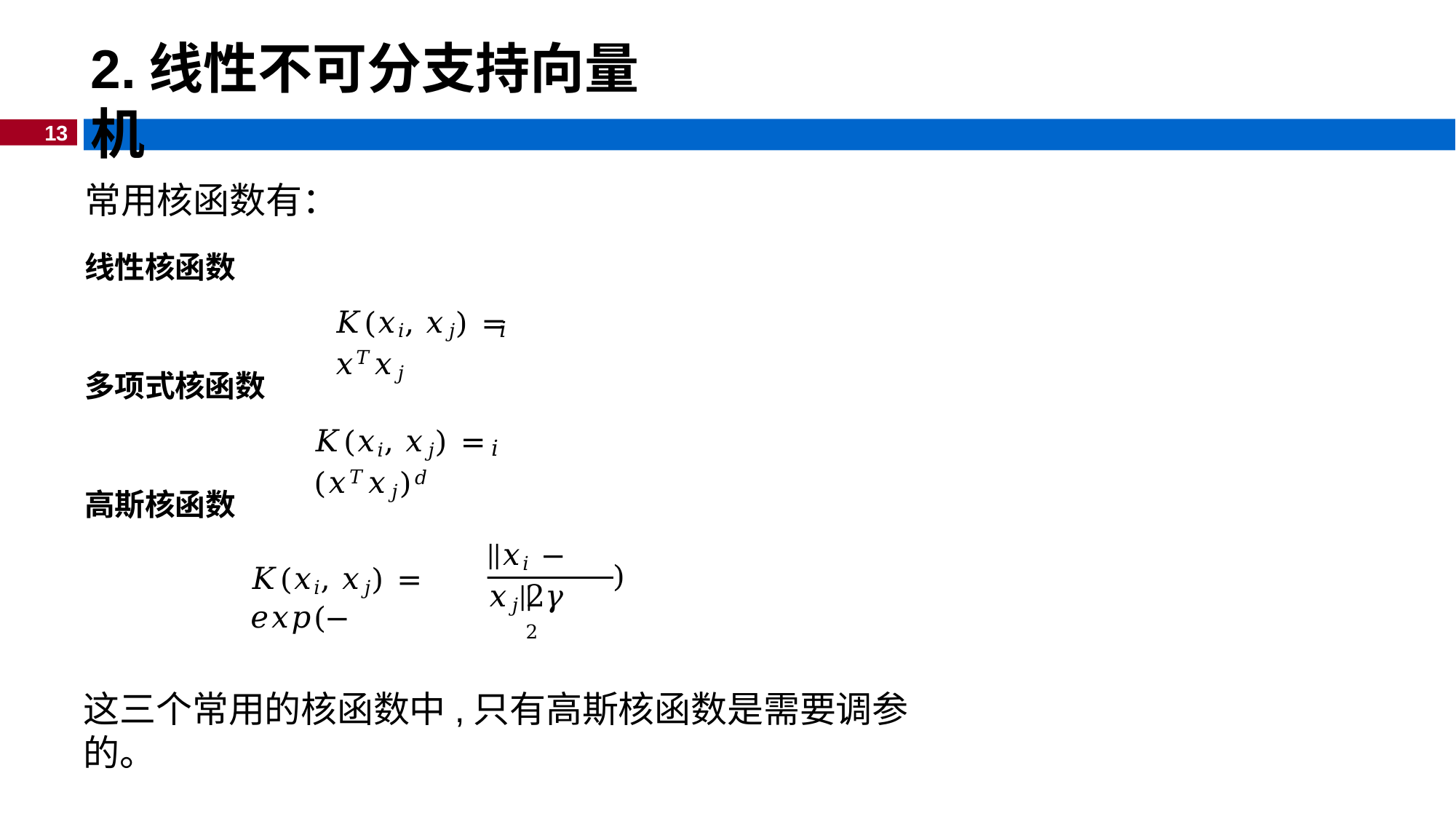

# 2.线性不可分支持向量机
13
常用核函数有：
线性核函数
𝐾(𝑥𝑖, 𝑥𝑗) = 𝑥𝑇𝑥𝑗
𝑖
多项式核函数
𝐾(𝑥𝑖, 𝑥𝑗) = (𝑥𝑇𝑥𝑗)𝑑
𝑖
高斯核函数
||𝑥𝑖 − 𝑥𝑗||
𝐾(𝑥𝑖, 𝑥𝑗) = 𝑒𝑥𝑝(−
)
2𝛾2

这三个常用的核函数中,只有高斯核函数是需要调参的。